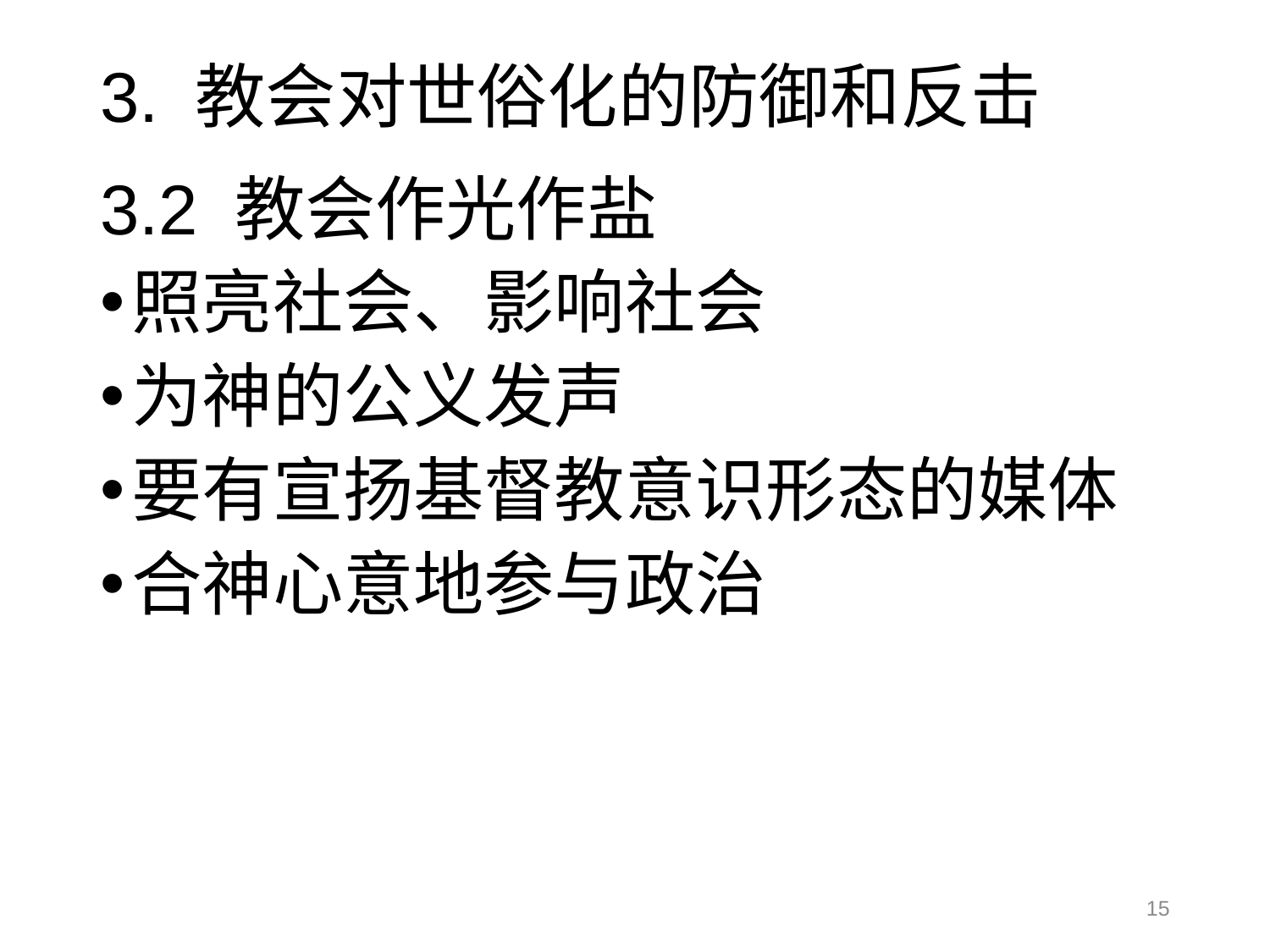

# 3. 教会对世俗化的防御和反击
3.2 教会作光作盐
照亮社会、影响社会
为神的公义发声
要有宣扬基督教意识形态的媒体
合神心意地参与政治
15